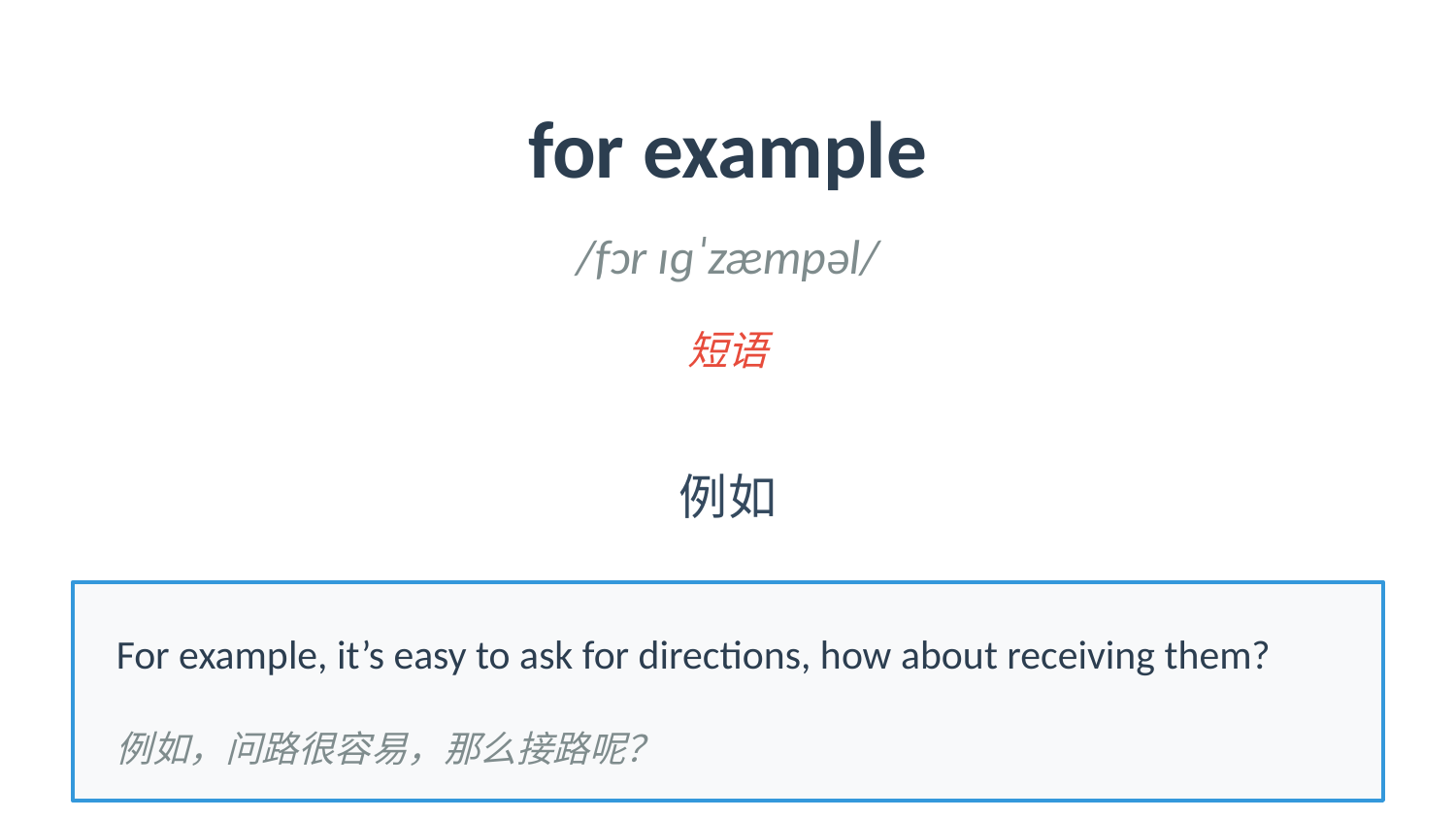

for example
/fɔr ɪɡˈzæmpəl/
短语
例如

For example, it’s easy to ask for directions, how about receiving them?

例如，问路很容易，那么接路呢？